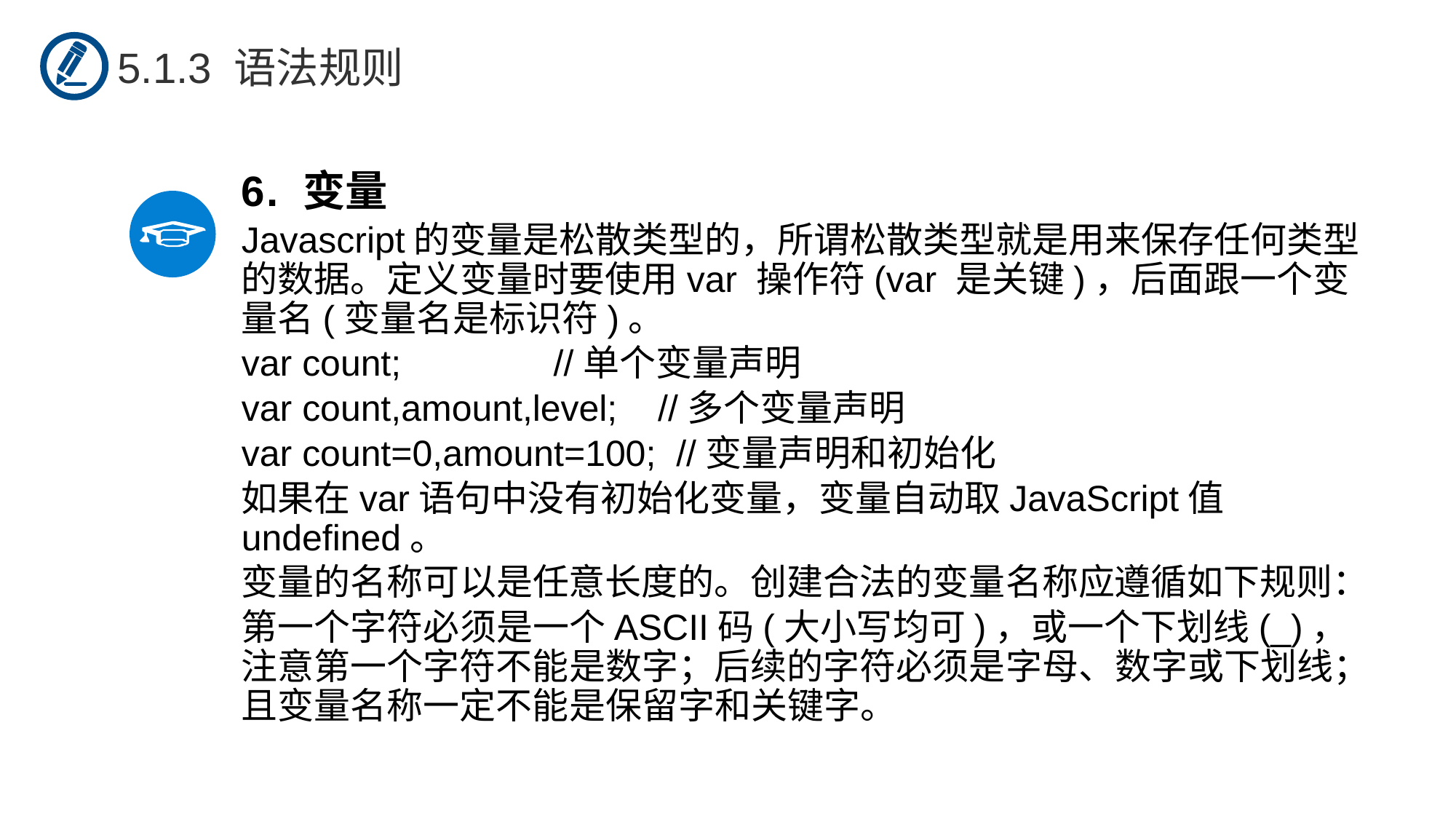

5.1.3 语法规则
变量
Javascript的变量是松散类型的，所谓松散类型就是用来保存任何类型的数据。定义变量时要使用var 操作符(var 是关键)，后面跟一个变量名(变量名是标识符)。
var count;               //单个变量声明
var count,amount,level;    //多个变量声明
var count=0,amount=100;  //变量声明和初始化
如果在var语句中没有初始化变量，变量自动取JavaScript值undefined。
变量的名称可以是任意长度的。创建合法的变量名称应遵循如下规则：
第一个字符必须是一个ASCII码(大小写均可)，或一个下划线(_)，注意第一个字符不能是数字；后续的字符必须是字母、数字或下划线；且变量名称一定不能是保留字和关键字。